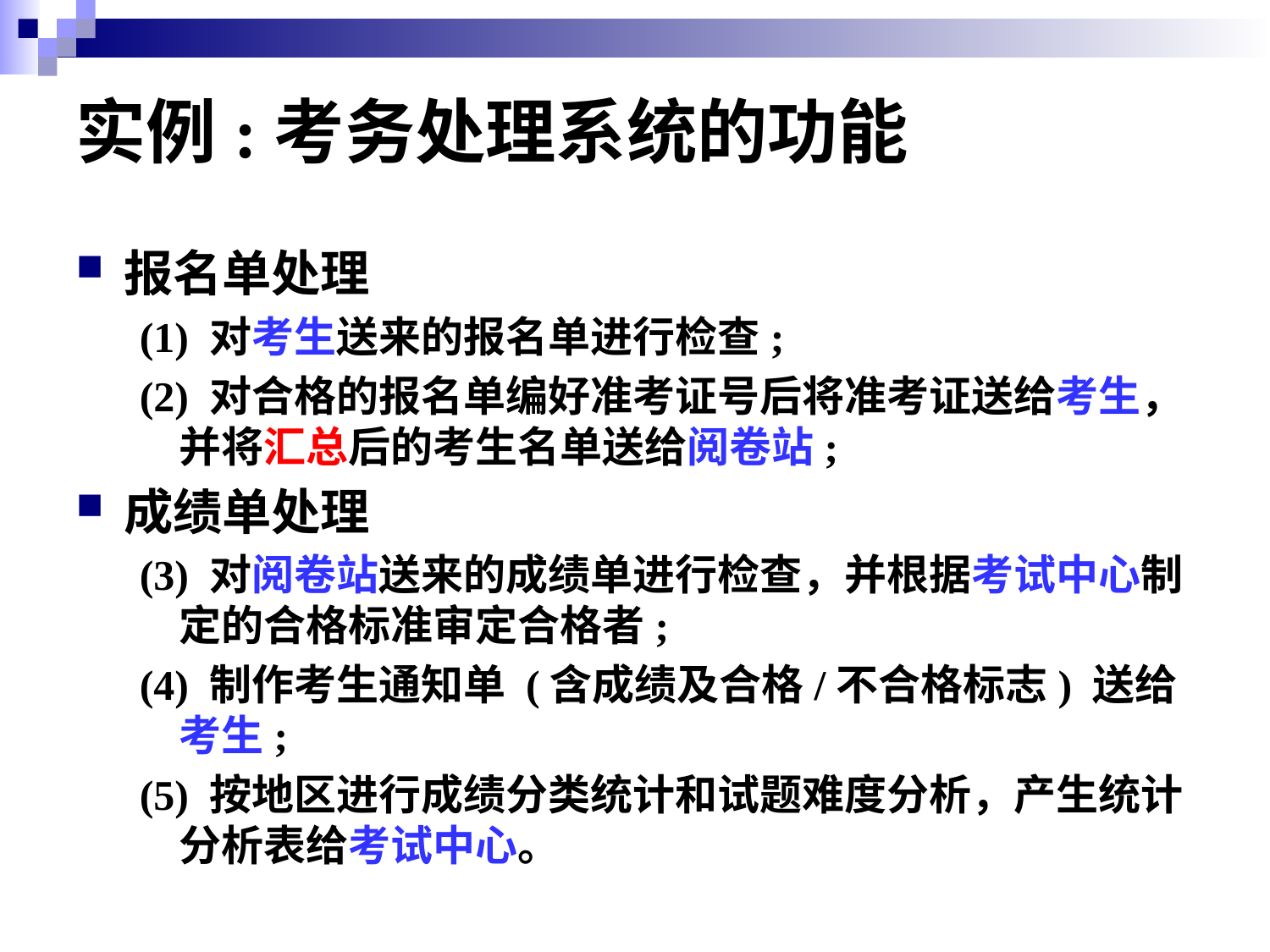

# 实例:考务处理系统的功能
报名单处理
(1) 对考生送来的报名单进行检查;
(2) 对合格的报名单编好准考证号后将准考证送给考生，并将汇总后的考生名单送给阅卷站;
成绩单处理
(3) 对阅卷站送来的成绩单进行检查，并根据考试中心制定的合格标准审定合格者;
(4) 制作考生通知单 (含成绩及合格/不合格标志) 送给考生;
(5) 按地区进行成绩分类统计和试题难度分析，产生统计分析表给考试中心。